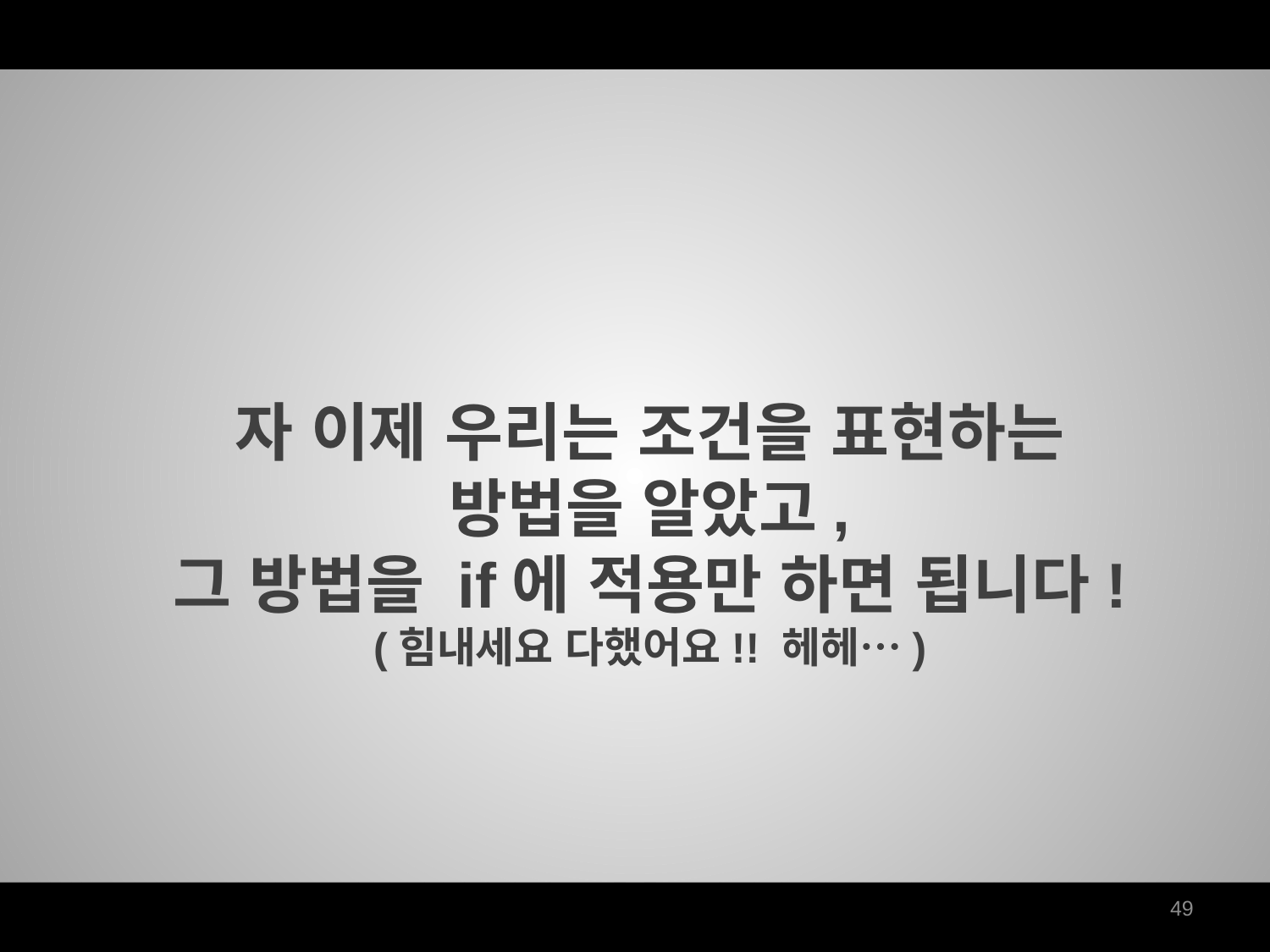

자 이제 우리는 조건을 표현하는 방법을 알았고,
그 방법을 if에 적용만 하면 됩니다!
(힘내세요 다했어요!! 헤헤…)
49